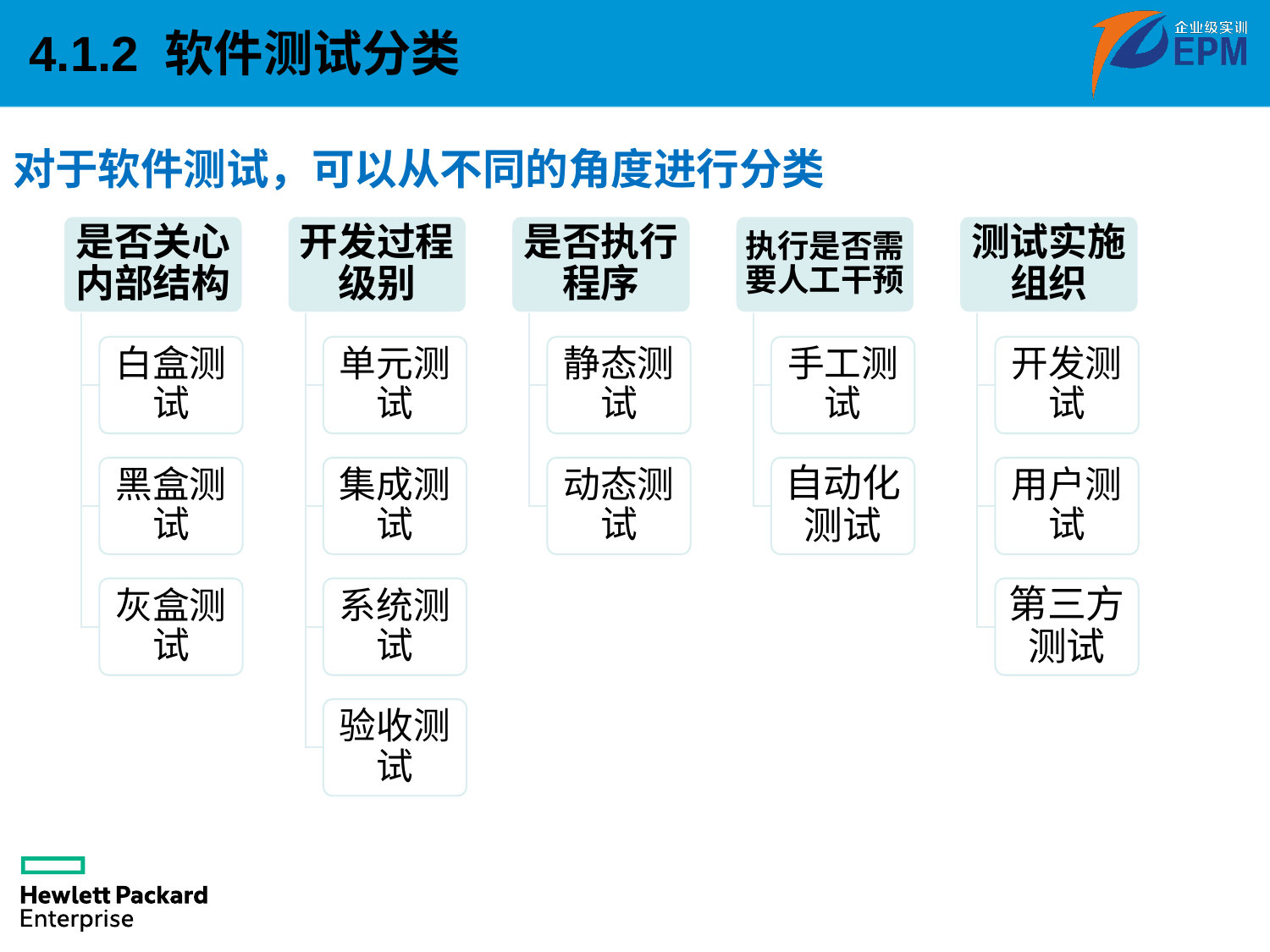

4.1.2 软件测试分类

对于软件测试，可以从不同的角度进行分类
是否关心内部结构

白盒测试
黑盒测试
灰盒测试
开发过程级别

单元测试
集成测试
系统测试
验收测试
是否执行程序

静态测试
动态测试
执行是否需要人工干预

手工测试
自动化测试
测试实施组织

开发测试
用户测试
第三方测试